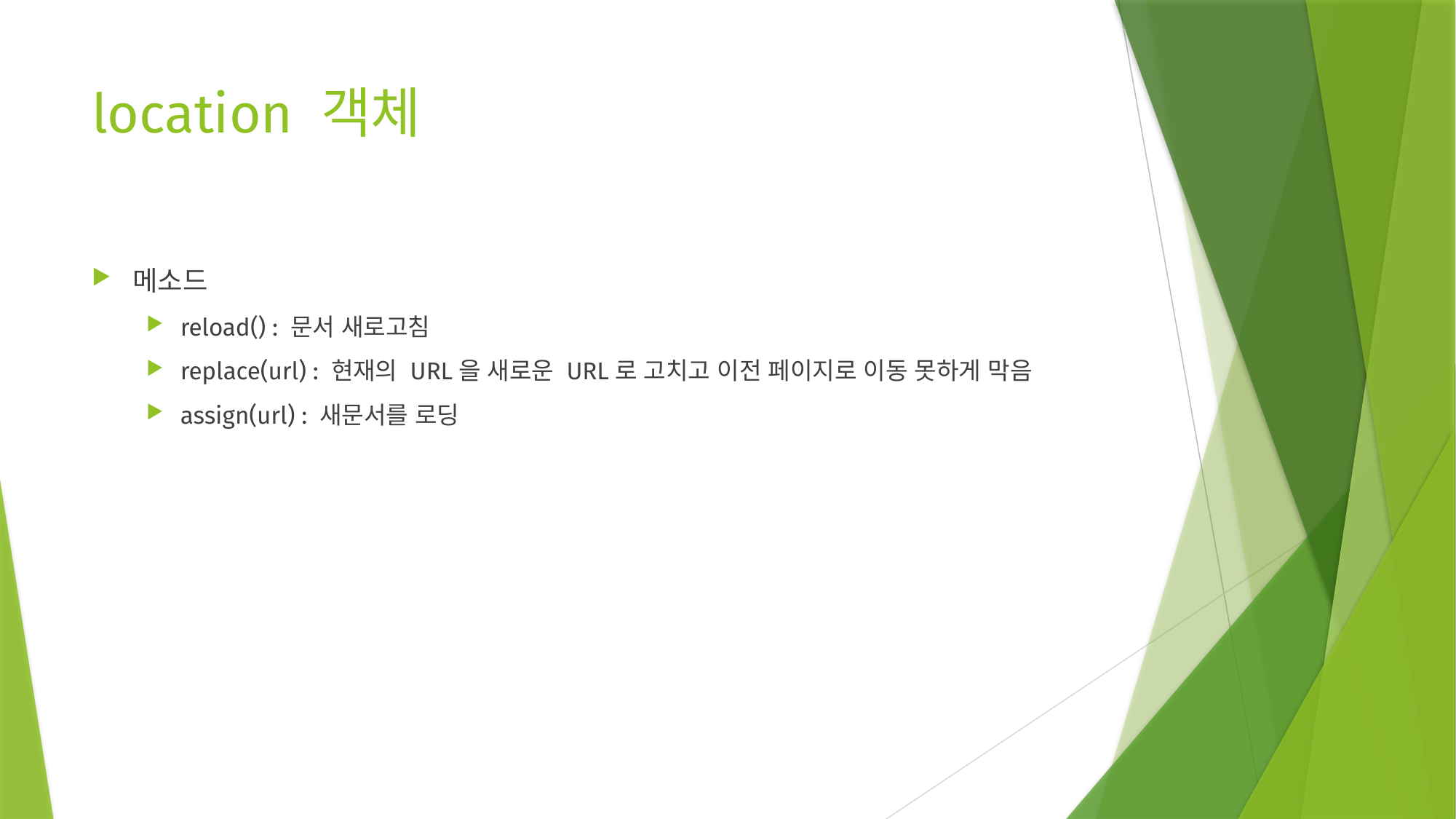

# location 객체
메소드
reload() : 문서 새로고침
replace(url) : 현재의 URL을 새로운 URL로 고치고 이전 페이지로 이동 못하게 막음
assign(url) : 새문서를 로딩